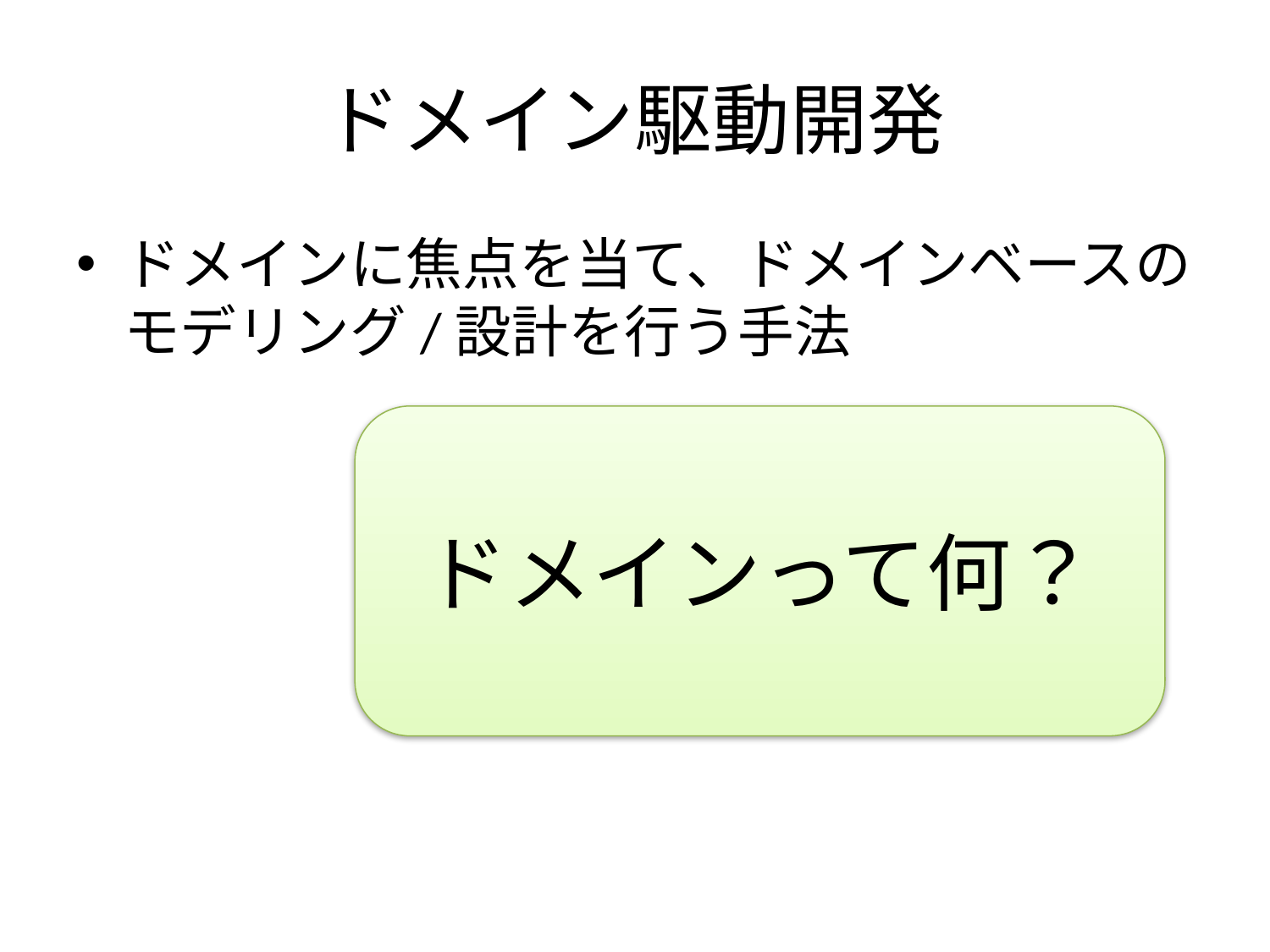

# ドメイン駆動開発
ドメインに焦点を当て、ドメインベースのモデリング/設計を行う手法
ドメインって何？